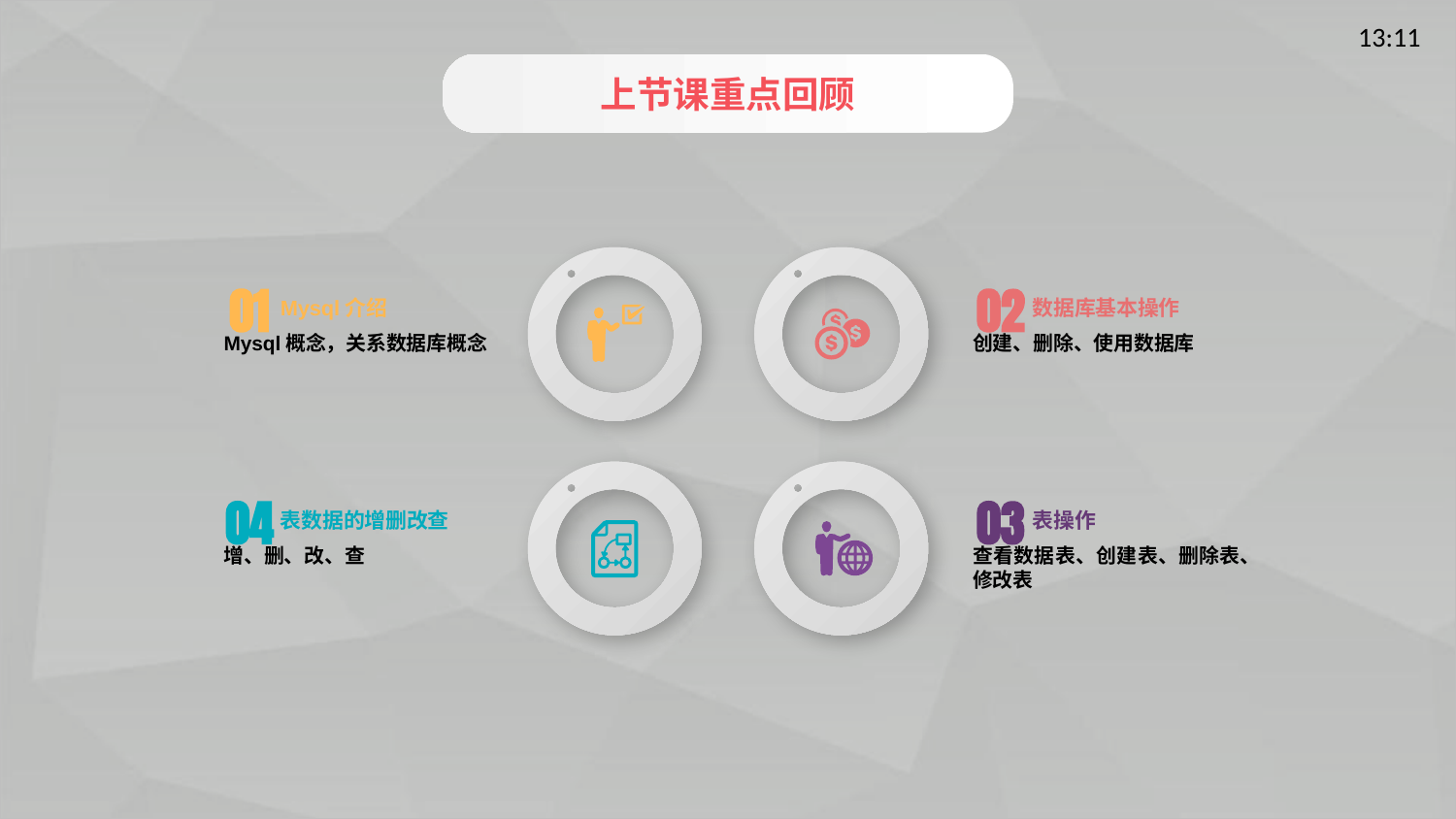

上节课重点回顾

01
Mysql介绍
Mysql概念，关系数据库概念
02
数据库基本操作
创建、删除、使用数据库

04
表数据的增删改查
增、删、改、查
03
表操作
查看数据表、创建表、删除表、修改表